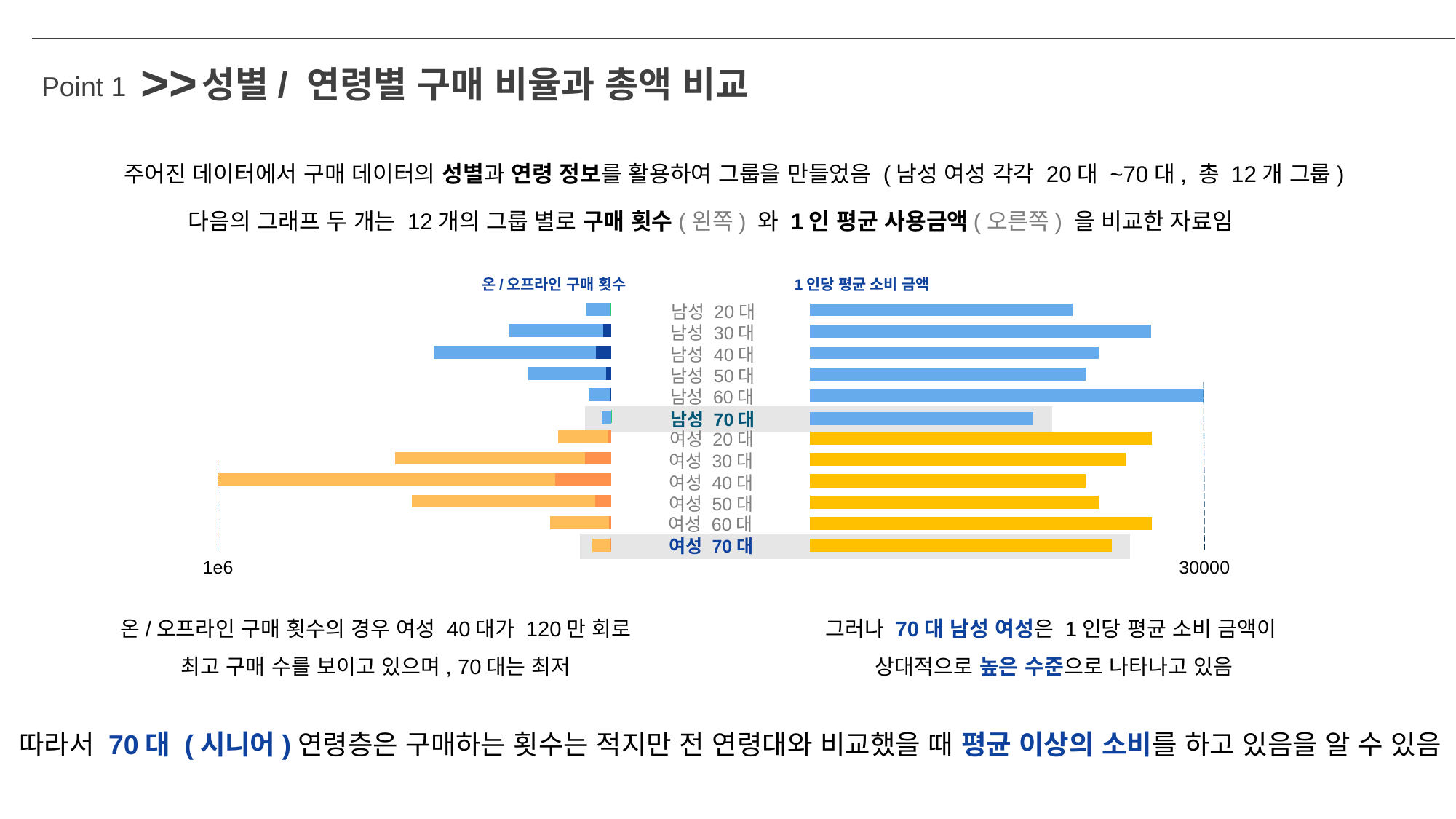

>>
성별/ 연령별 구매 비율과 총액 비교
Point 1
주어진 데이터에서 구매 데이터의 성별과 연령 정보를 활용하여 그룹을 만들었음 (남성 여성 각각 20대 ~70대, 총 12개 그룹)
다음의 그래프 두 개는 12개의 그룹 별로 구매 횟수(왼쪽) 와 1인 평균 사용금액(오른쪽) 을 비교한 자료임
온/오프라인 구매 횟수
1인당 평균 소비 금액
남성 20대
남성 30대
남성 40대
남성 50대
남성 60대
남성 70대

여성 20대
여성 30대
여성 40대
여성 50대
여성 60대
여성 70대

30000
1e6
그러나 70대 남성 여성은 1인당 평균 소비 금액이
상대적으로 높은 수준으로 나타나고 있음
온/오프라인 구매 횟수의 경우 여성 40대가 120만 회로
최고 구매 수를 보이고 있으며, 70대는 최저
따라서 70대 (시니어)연령층은 구매하는 횟수는 적지만 전 연령대와 비교했을 때 평균 이상의 소비를 하고 있음을 알 수 있음